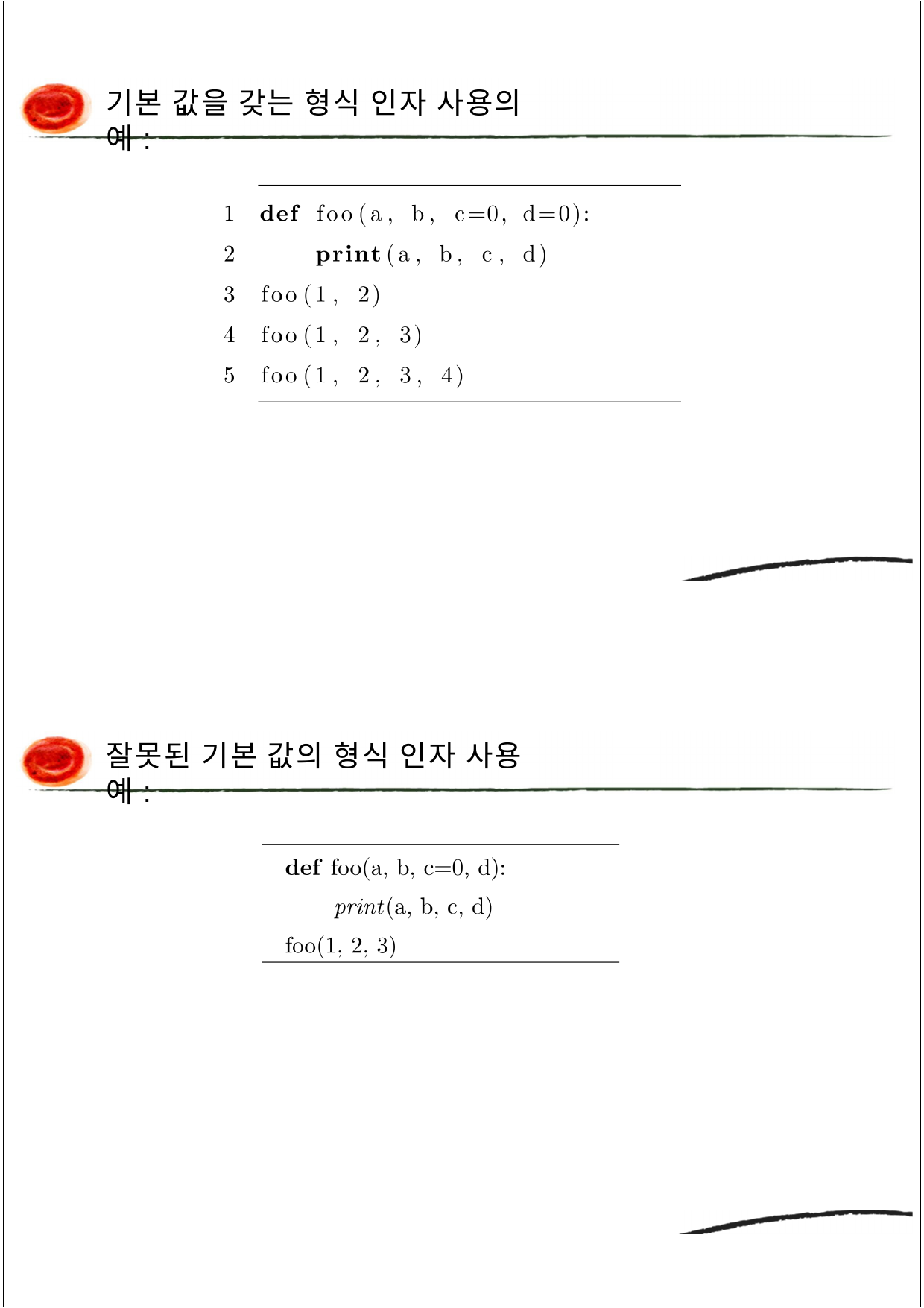

기본 값을 갖는 형식 인자 사용의 예:

잘못된 기본 값의 형식 인자 사용 예: